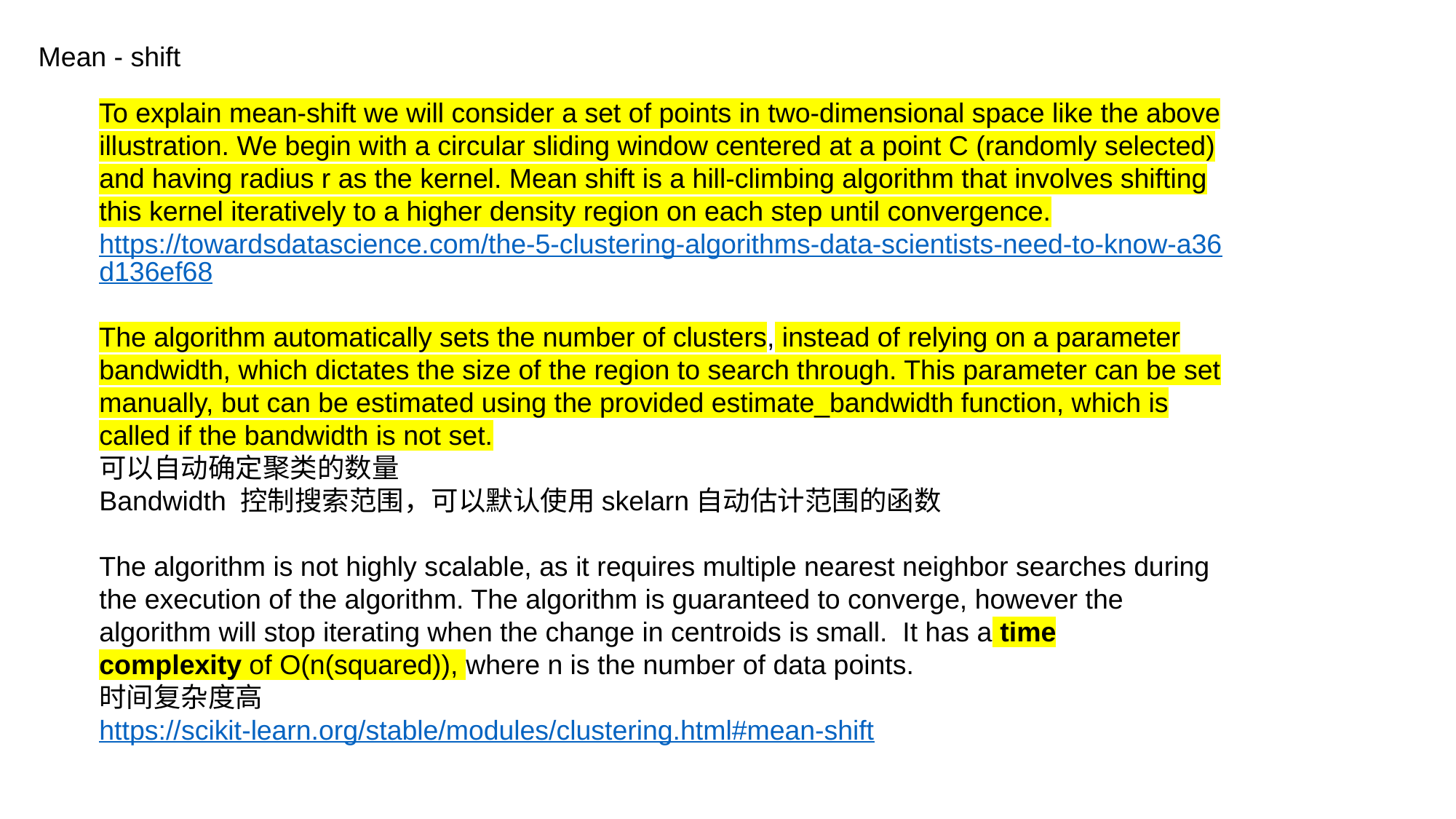

Mean - shift
To explain mean-shift we will consider a set of points in two-dimensional space like the above illustration. We begin with a circular sliding window centered at a point C (randomly selected) and having radius r as the kernel. Mean shift is a hill-climbing algorithm that involves shifting this kernel iteratively to a higher density region on each step until convergence.
https://towardsdatascience.com/the-5-clustering-algorithms-data-scientists-need-to-know-a36d136ef68

The algorithm automatically sets the number of clusters, instead of relying on a parameter bandwidth, which dictates the size of the region to search through. This parameter can be set manually, but can be estimated using the provided estimate_bandwidth function, which is called if the bandwidth is not set.
可以自动确定聚类的数量
Bandwidth 控制搜索范围，可以默认使用skelarn自动估计范围的函数

The algorithm is not highly scalable, as it requires multiple nearest neighbor searches during the execution of the algorithm. The algorithm is guaranteed to converge, however the algorithm will stop iterating when the change in centroids is small.  It has a time complexity of O(n(squared)), where n is the number of data points.
时间复杂度高
https://scikit-learn.org/stable/modules/clustering.html#mean-shift